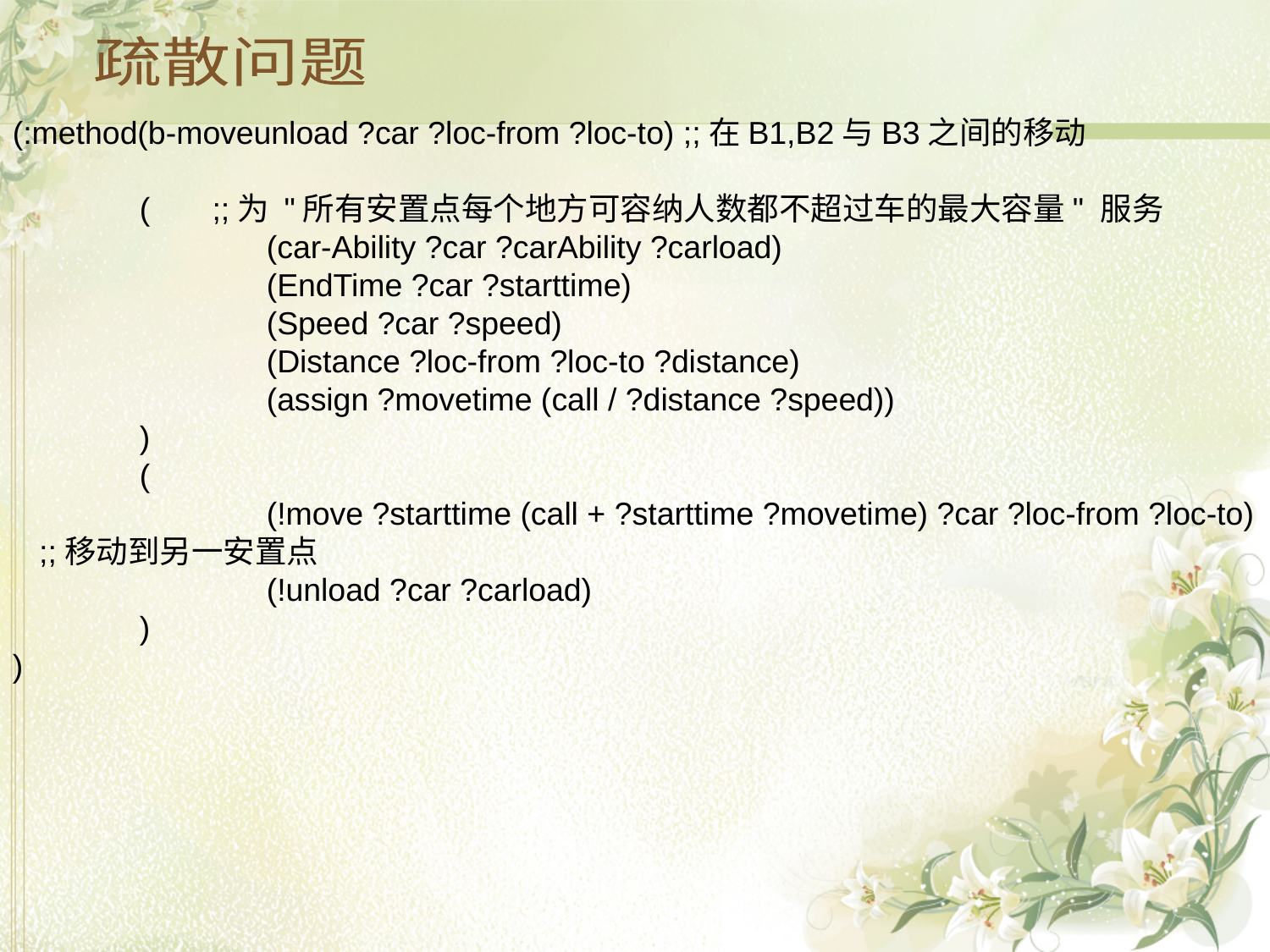

疏散问题
(:method(b-moveunload ?car ?loc-from ?loc-to) ;;在B1,B2与B3之间的移动
	(       ;;为 "所有安置点每个地方可容纳人数都不超过车的最大容量" 服务
		(car-Ability ?car ?carAbility ?carload)
  		(EndTime ?car ?starttime)
 		(Speed ?car ?speed)
   		(Distance ?loc-from ?loc-to ?distance)
   		(assign ?movetime (call / ?distance ?speed))
	)
	(
		(!move ?starttime (call + ?starttime ?movetime) ?car ?loc-from ?loc-to)    ;;移动到另一安置点
   		(!unload ?car ?carload)
	)
)